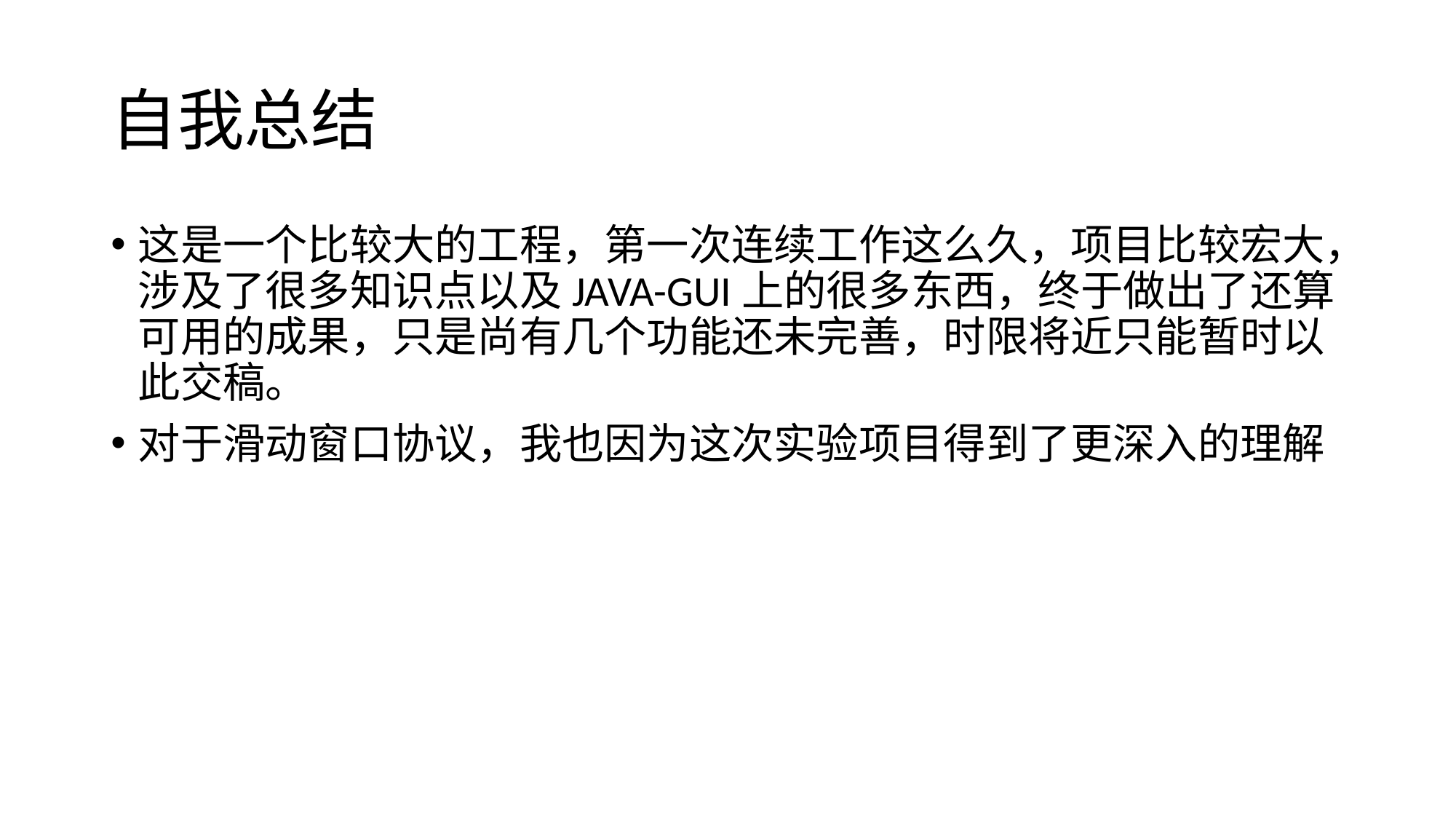

# 自我总结
这是一个比较大的工程，第一次连续工作这么久，项目比较宏大，涉及了很多知识点以及JAVA-GUI上的很多东西，终于做出了还算可用的成果，只是尚有几个功能还未完善，时限将近只能暂时以此交稿。
对于滑动窗口协议，我也因为这次实验项目得到了更深入的理解